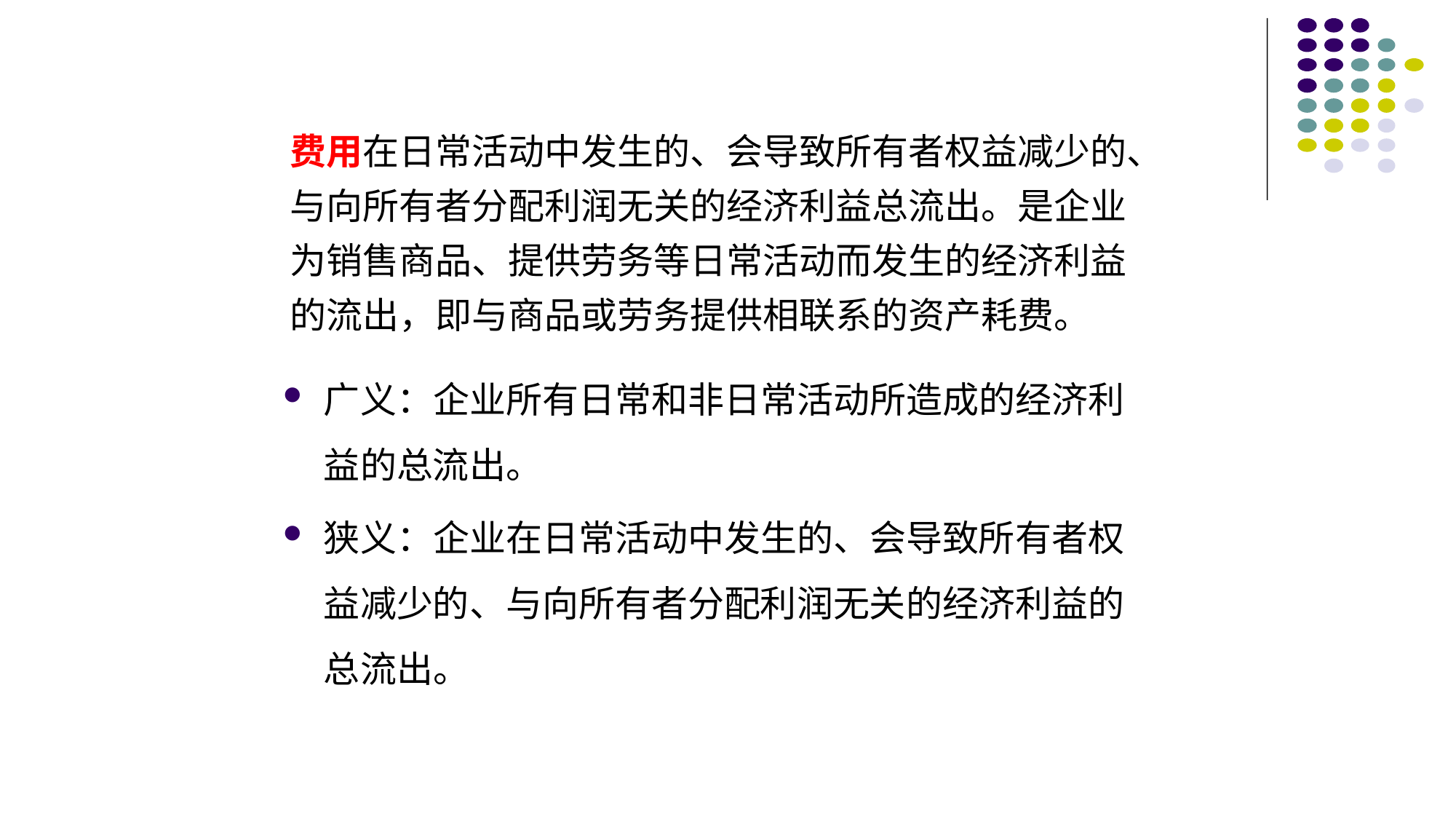

费用在日常活动中发生的、会导致所有者权益减少的、与向所有者分配利润无关的经济利益总流出。是企业为销售商品、提供劳务等日常活动而发生的经济利益的流出，即与商品或劳务提供相联系的资产耗费。
广义：企业所有日常和非日常活动所造成的经济利益的总流出。
狭义：企业在日常活动中发生的、会导致所有者权益减少的、与向所有者分配利润无关的经济利益的总流出。